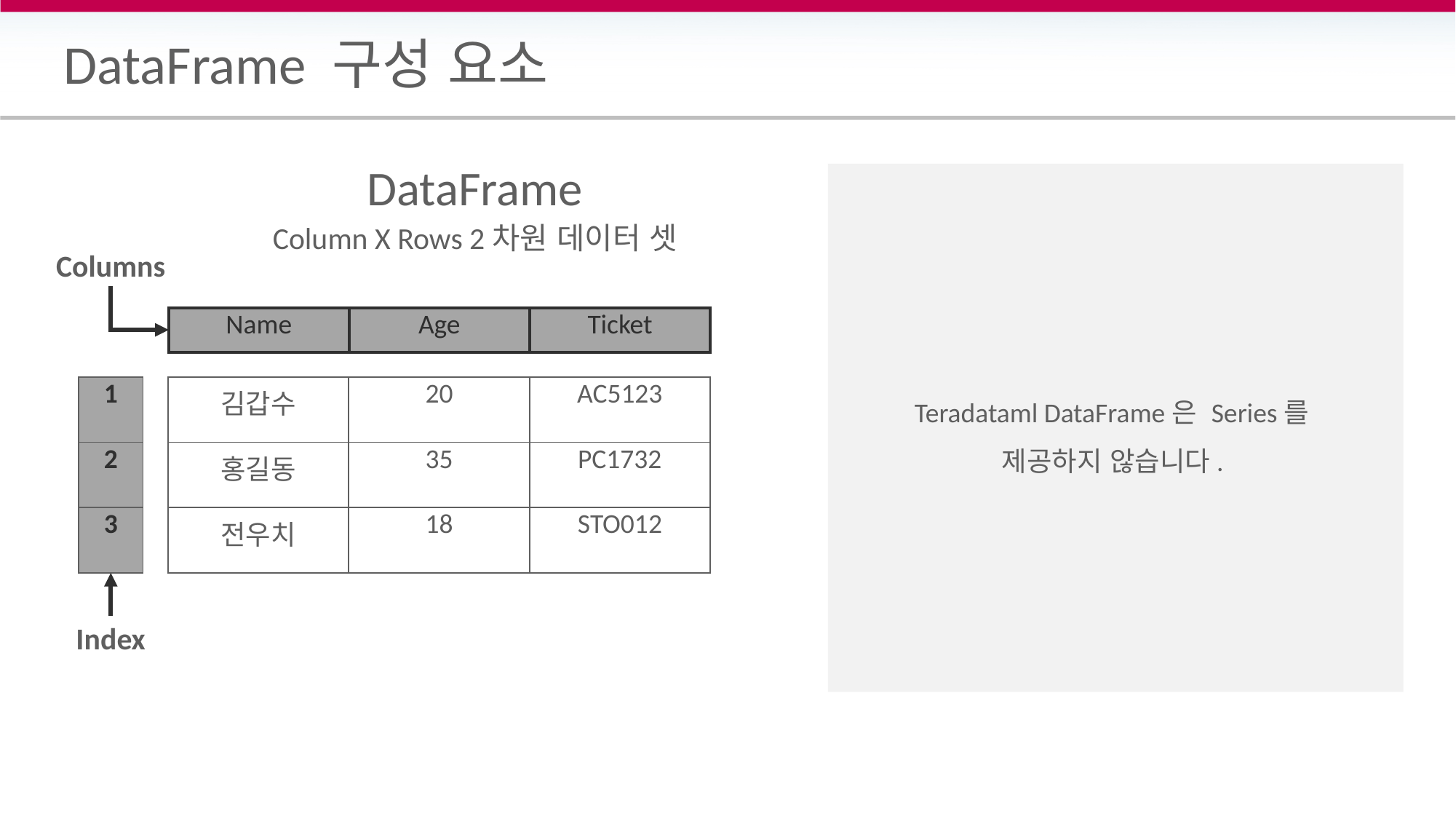

# DataFrame 구성 요소
DataFrame
Column X Rows 2차원 데이터 셋
Series
1개의 Column값으로만 구성된 1차원 데이터 셋
Teradataml DataFrame은 Series를
제공하지 않습니다.
Columns
| Name | Age | Ticket |
| --- | --- | --- |
| 1 |
| --- |
| 2 |
| 3 |
| 김갑수 | 20 | AC5123 |
| --- | --- | --- |
| 홍길동 | 35 | PC1732 |
| 전우치 | 18 | STO012 |
| 1 |
| --- |
| 2 |
| 3 |
| 김갑수 |
| --- |
| 홍길동 |
| 전우치 |
Index
Index